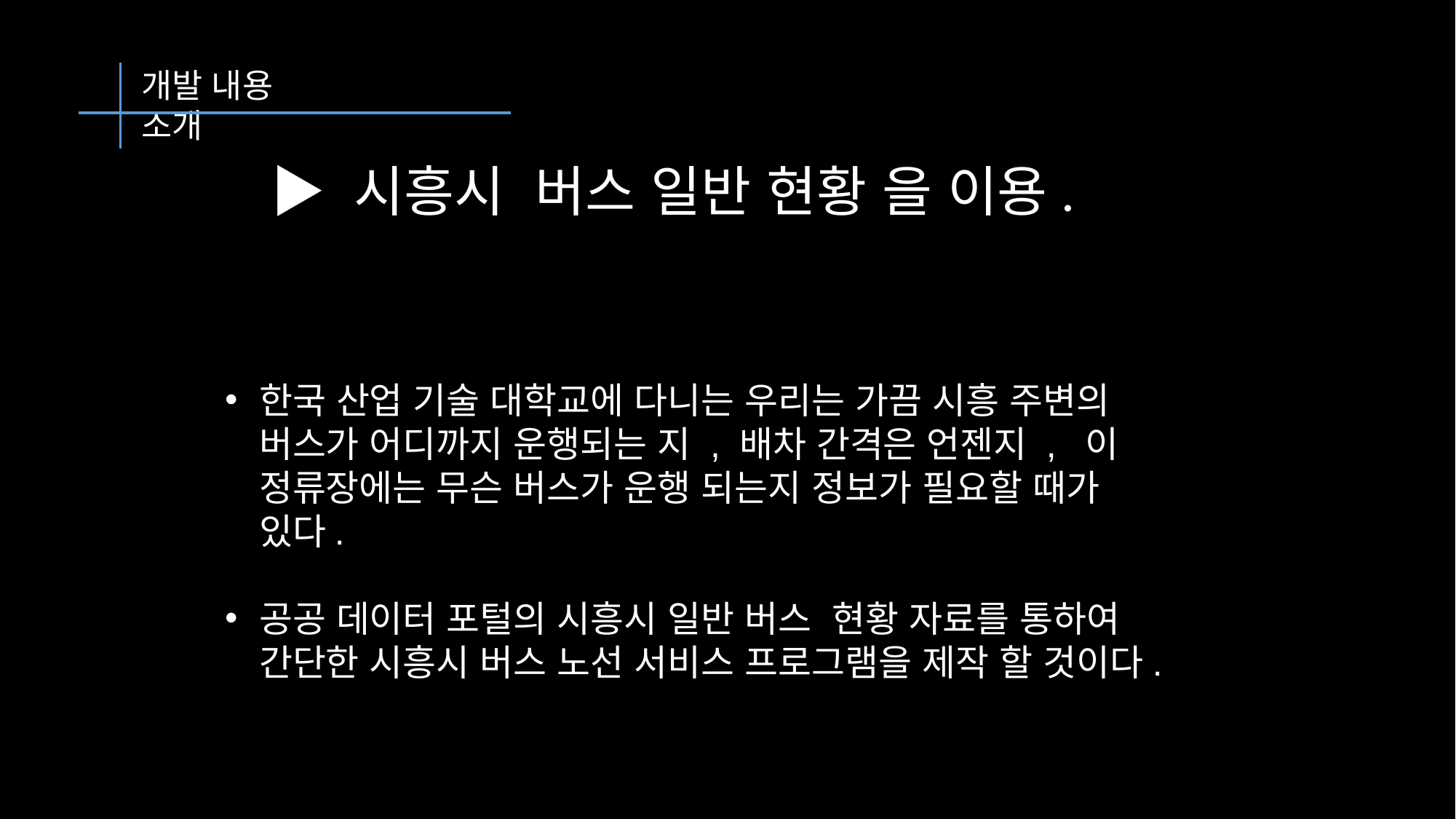

개발 내용 소개
▶ 시흥시  버스 일반 현황 을 이용.
한국 산업 기술 대학교에 다니는 우리는 가끔 시흥 주변의 버스가 어디까지 운행되는 지 , 배차 간격은 언젠지 ,  이 정류장에는 무슨 버스가 운행 되는지 정보가 필요할 때가 있다.

공공 데이터 포털의 시흥시 일반 버스  현황 자료를 통하여 간단한 시흥시 버스 노선 서비스 프로그램을 제작 할 것이다.